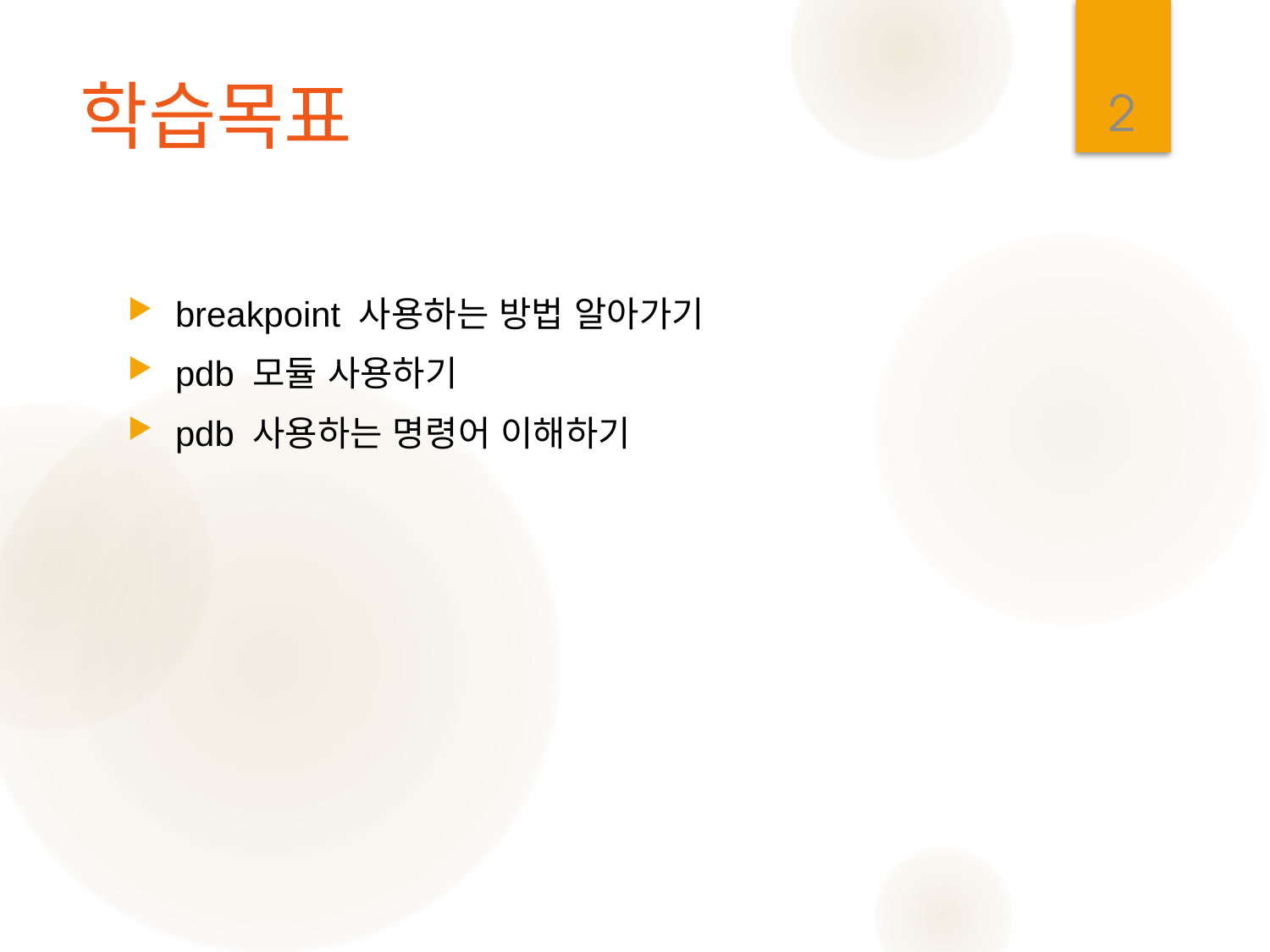

2
# 학습목표
breakpoint 사용하는 방법 알아가기
pdb 모듈 사용하기
pdb 사용하는 명령어 이해하기